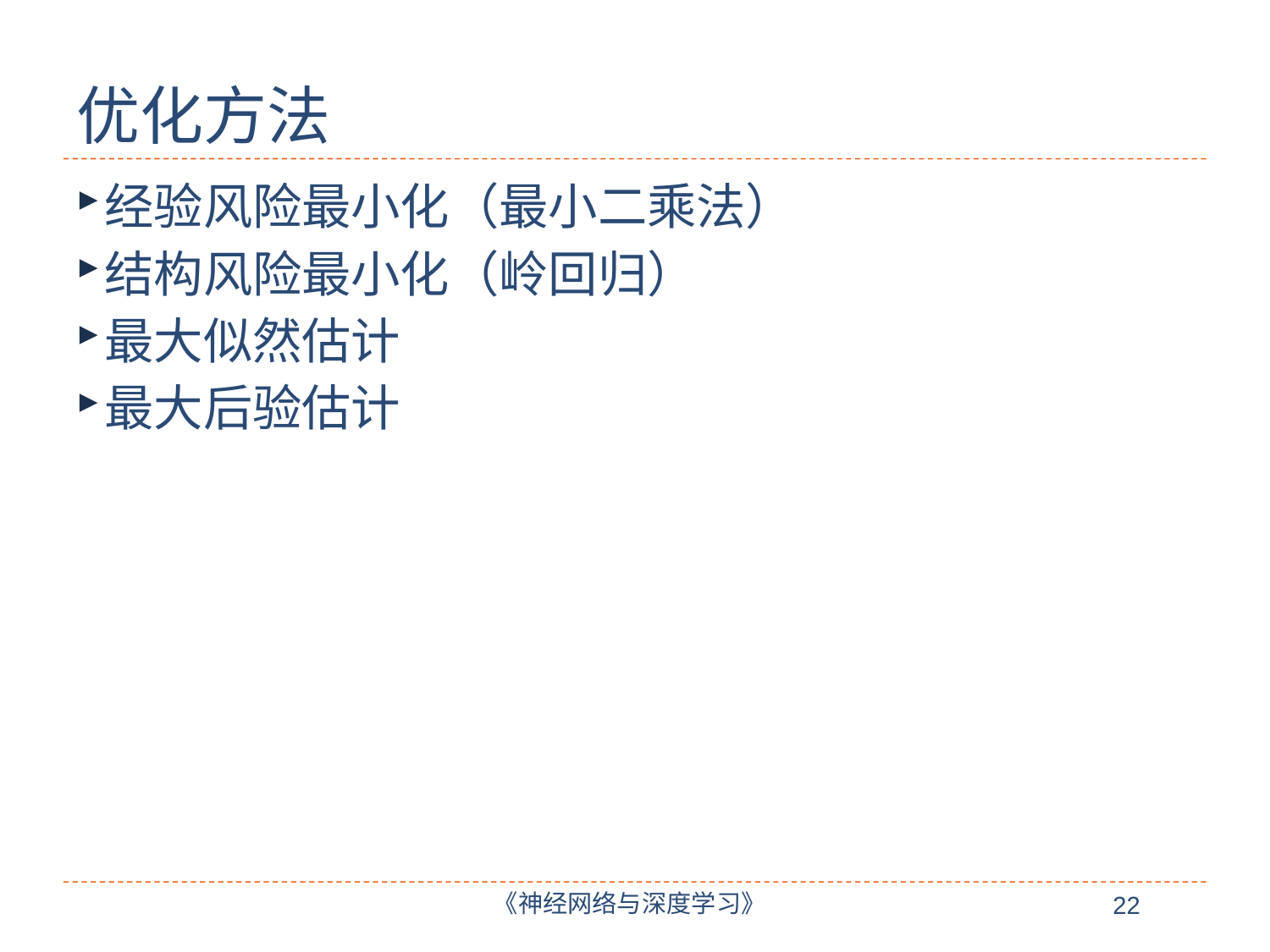

# 优化方法
经验风险最小化（最小二乘法）
结构风险最小化（岭回归）
最大似然估计
最大后验估计